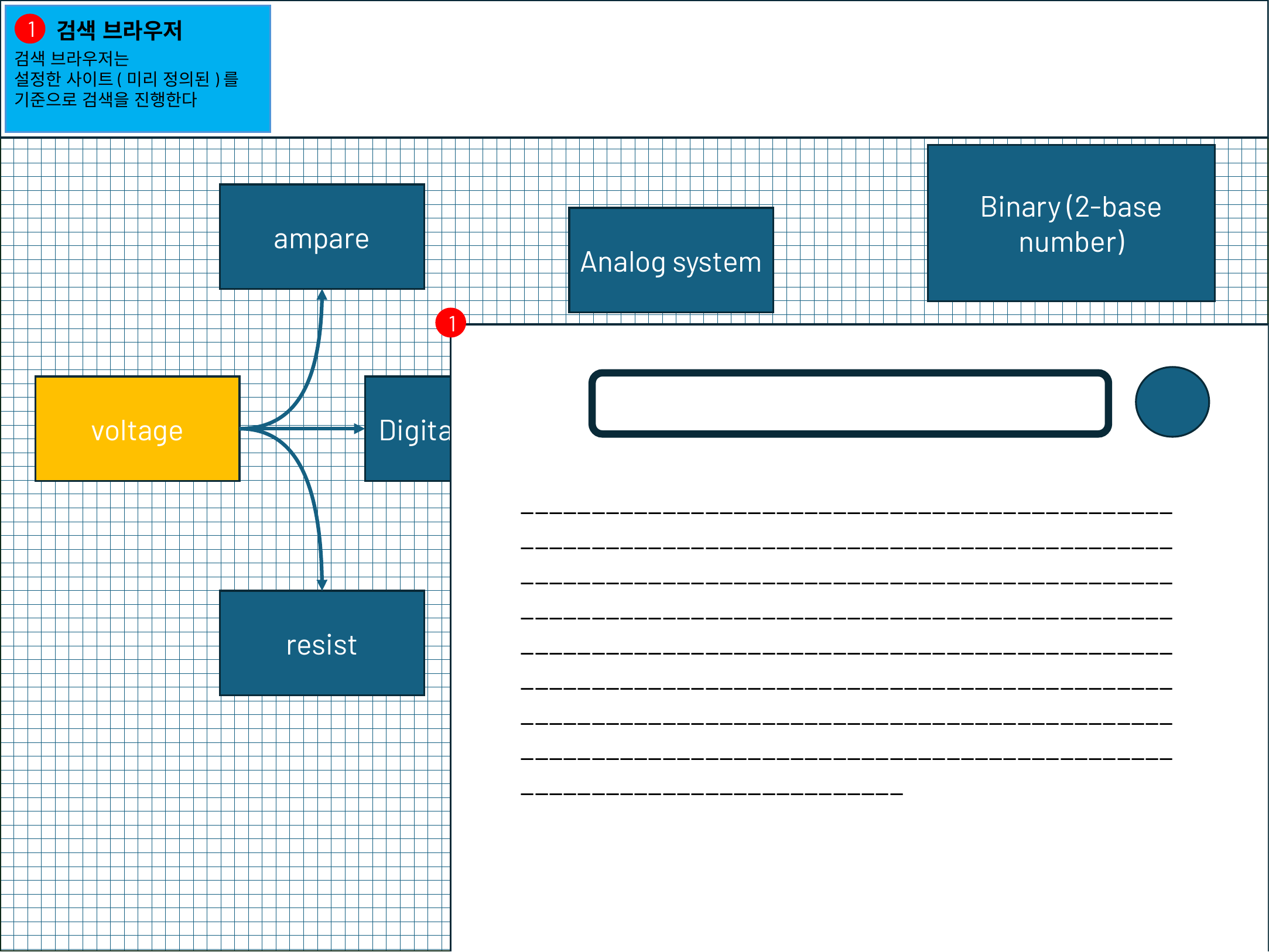

검색 브라우저
1
검색 브라우저는
설정한 사이트(미리 정의된)를
기준으로 검색을 진행한다

Binary (2-base number)
ampare
Analog system
1

1,0 logic
Boolean algebra
voltage
Digital system
___________________________________________________________________________________________________________________________________________________________________________________________________________________________________________________________________________________________________________________________________________________________________________________________________________
noise
TTL
resist